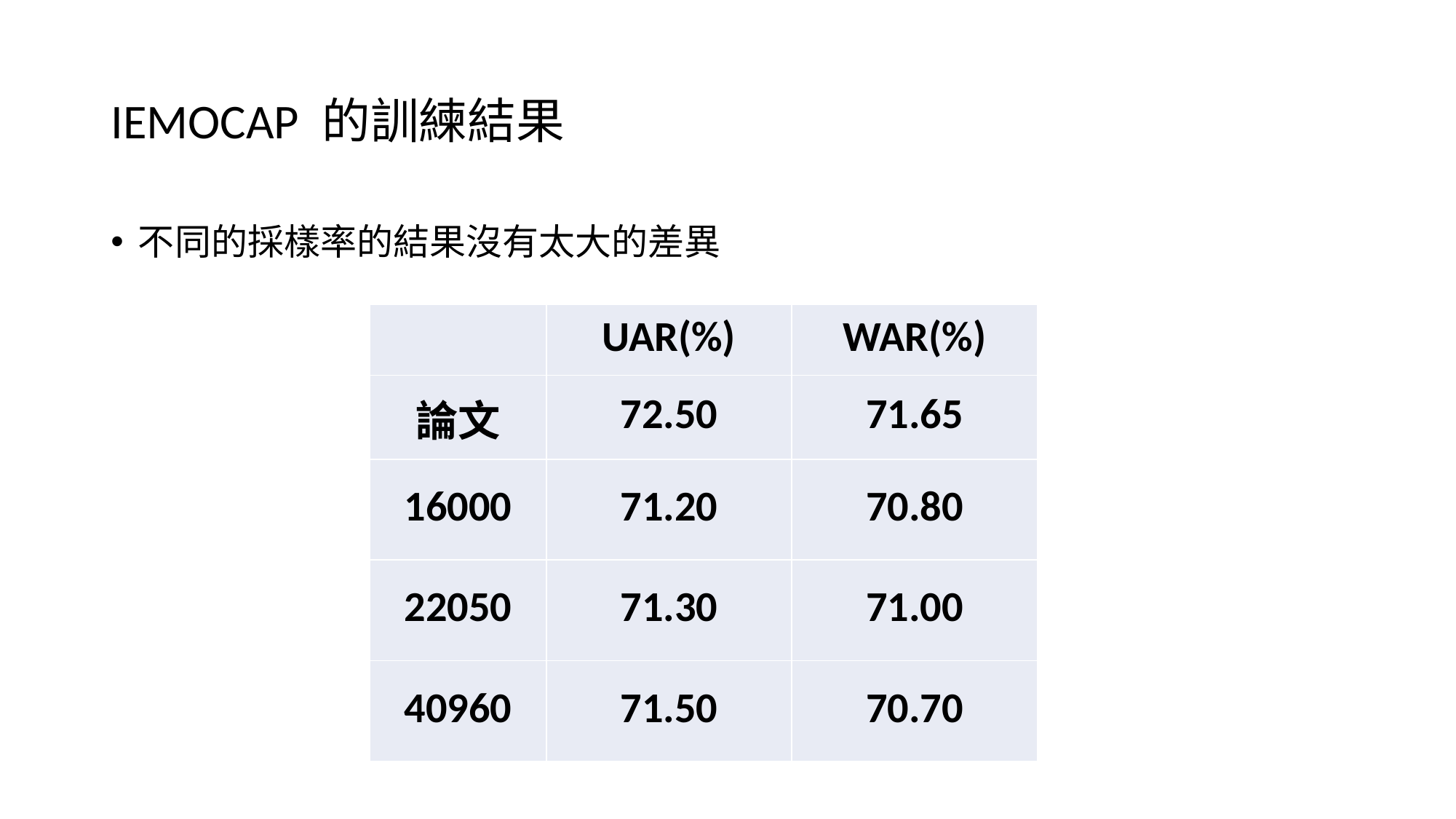

# IEMOCAP 的訓練結果
不同的採樣率的結果沒有太大的差異

|  | UAR(%) | WAR(%) |
| --- | --- | --- |
| 論文 | 72.50 | 71.65 |
| 16000 | 71.20 | 70.80 |
| 22050 | 71.30 | 71.00 |
| 40960 | 71.50 | 70.70 |